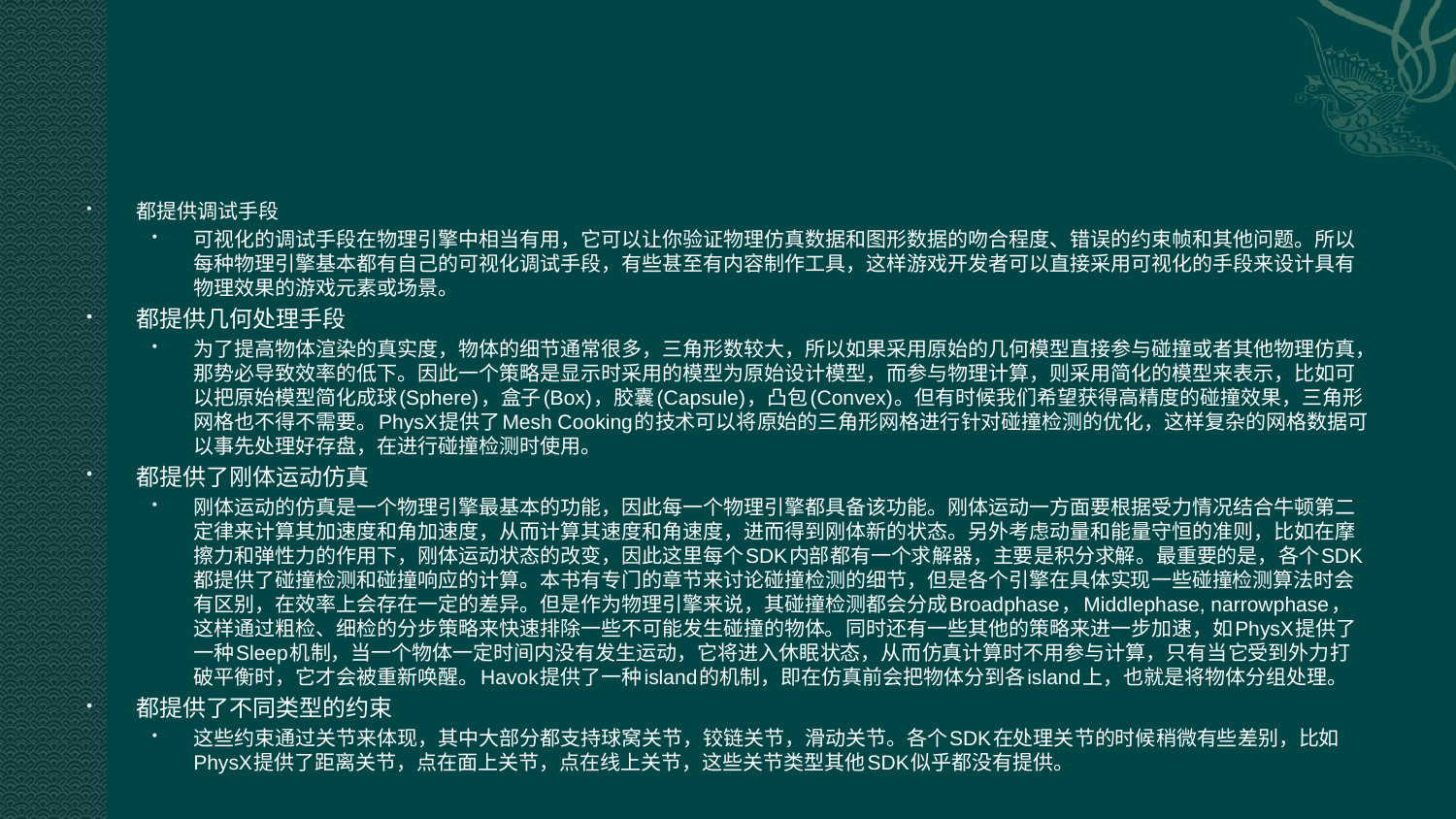

#
都提供调试手段
可视化的调试手段在物理引擎中相当有用，它可以让你验证物理仿真数据和图形数据的吻合程度、错误的约束帧和其他问题。所以每种物理引擎基本都有自己的可视化调试手段，有些甚至有内容制作工具，这样游戏开发者可以直接采用可视化的手段来设计具有物理效果的游戏元素或场景。
都提供几何处理手段
为了提高物体渲染的真实度，物体的细节通常很多，三角形数较大，所以如果采用原始的几何模型直接参与碰撞或者其他物理仿真，那势必导致效率的低下。因此一个策略是显示时采用的模型为原始设计模型，而参与物理计算，则采用简化的模型来表示，比如可以把原始模型简化成球(Sphere)，盒子(Box)，胶囊(Capsule)，凸包(Convex)。但有时候我们希望获得高精度的碰撞效果，三角形网格也不得不需要。PhysX提供了Mesh Cooking的技术可以将原始的三角形网格进行针对碰撞检测的优化，这样复杂的网格数据可以事先处理好存盘，在进行碰撞检测时使用。
都提供了刚体运动仿真
刚体运动的仿真是一个物理引擎最基本的功能，因此每一个物理引擎都具备该功能。刚体运动一方面要根据受力情况结合牛顿第二定律来计算其加速度和角加速度，从而计算其速度和角速度，进而得到刚体新的状态。另外考虑动量和能量守恒的准则，比如在摩擦力和弹性力的作用下，刚体运动状态的改变，因此这里每个SDK内部都有一个求解器，主要是积分求解。最重要的是，各个SDK都提供了碰撞检测和碰撞响应的计算。本书有专门的章节来讨论碰撞检测的细节，但是各个引擎在具体实现一些碰撞检测算法时会有区别，在效率上会存在一定的差异。但是作为物理引擎来说，其碰撞检测都会分成Broadphase，Middlephase, narrowphase，这样通过粗检、细检的分步策略来快速排除一些不可能发生碰撞的物体。同时还有一些其他的策略来进一步加速，如PhysX提供了一种Sleep机制，当一个物体一定时间内没有发生运动，它将进入休眠状态，从而仿真计算时不用参与计算，只有当它受到外力打破平衡时，它才会被重新唤醒。Havok提供了一种island的机制，即在仿真前会把物体分到各island上，也就是将物体分组处理。
都提供了不同类型的约束
这些约束通过关节来体现，其中大部分都支持球窝关节，铰链关节，滑动关节。各个SDK在处理关节的时候稍微有些差别，比如PhysX提供了距离关节，点在面上关节，点在线上关节，这些关节类型其他SDK似乎都没有提供。